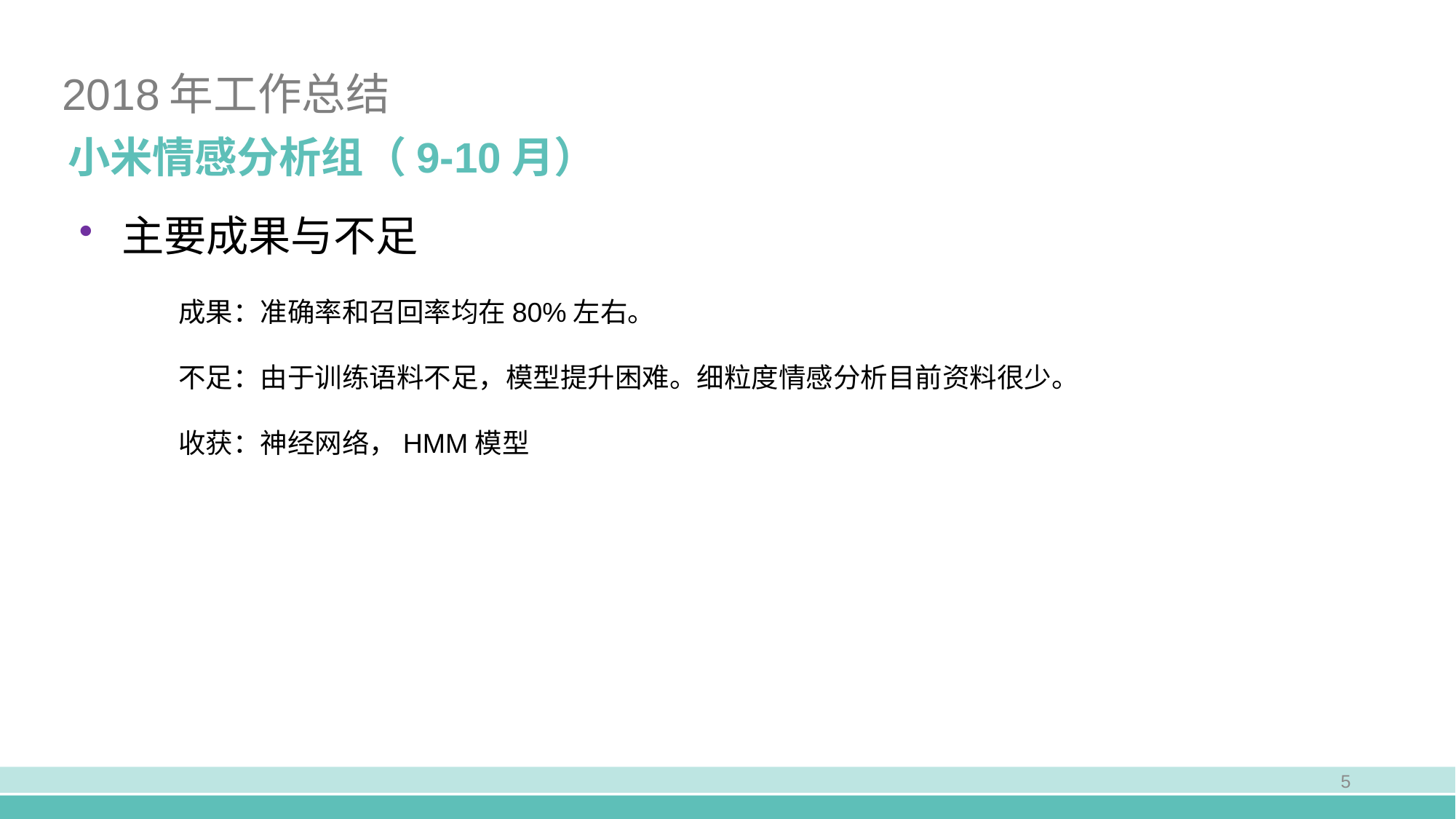

# 2018年工作总结
小米情感分析组（9-10月）

主要成果与不足
成果：准确率和召回率均在80%左右。

不足：由于训练语料不足，模型提升困难。细粒度情感分析目前资料很少。

收获：神经网络，HMM模型
5